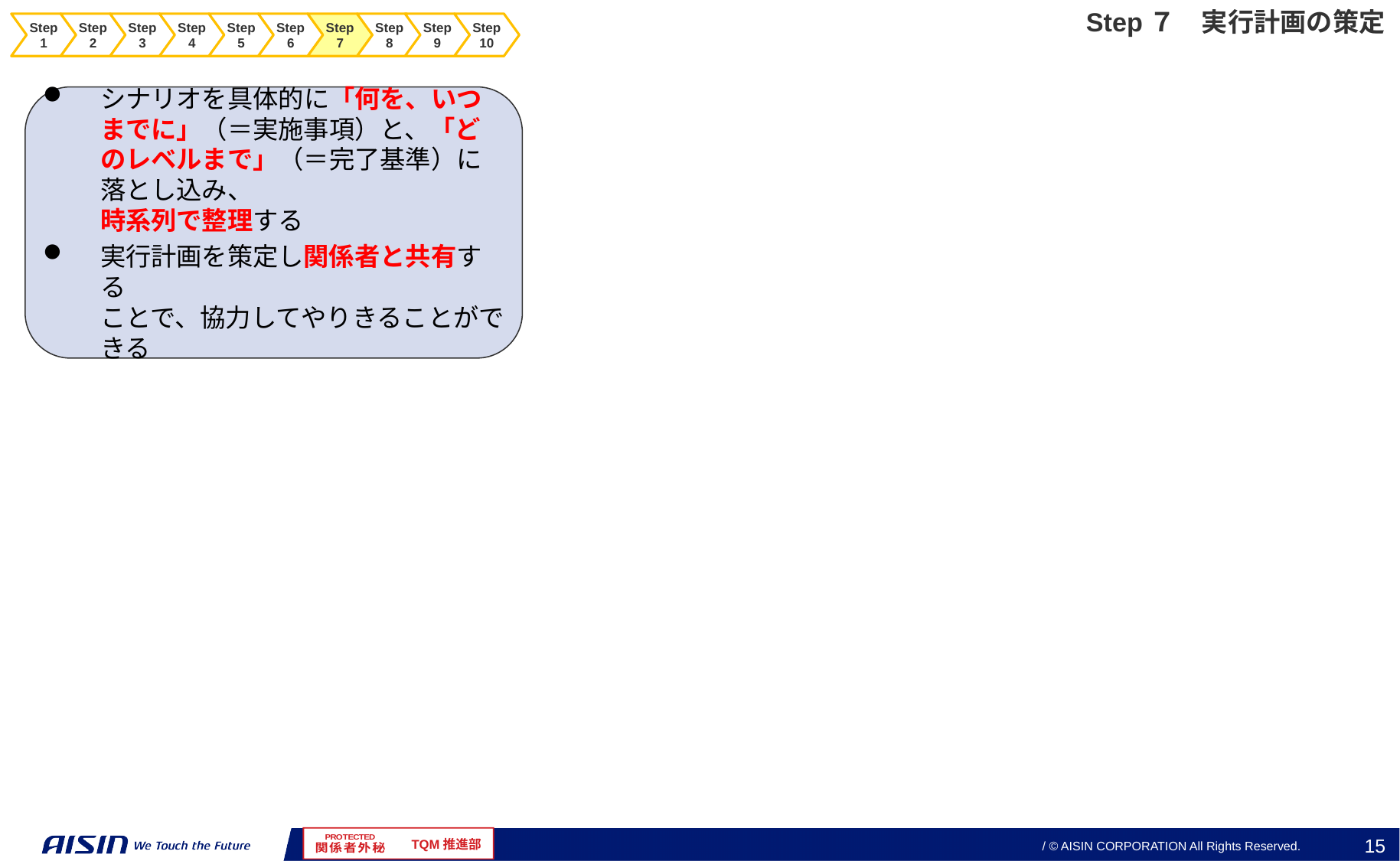

Step７　実行計画の策定
Step1
Step2
Step3
Step4
Step5
Step6
Step7
Step8
Step9
Step10
シナリオを具体的に「何を、いつまでに」（＝実施事項）と、「どのレベルまで」（＝完了基準）に落とし込み、
時系列で整理する
実行計画を策定し関係者と共有する
ことで、協力してやりきることができる